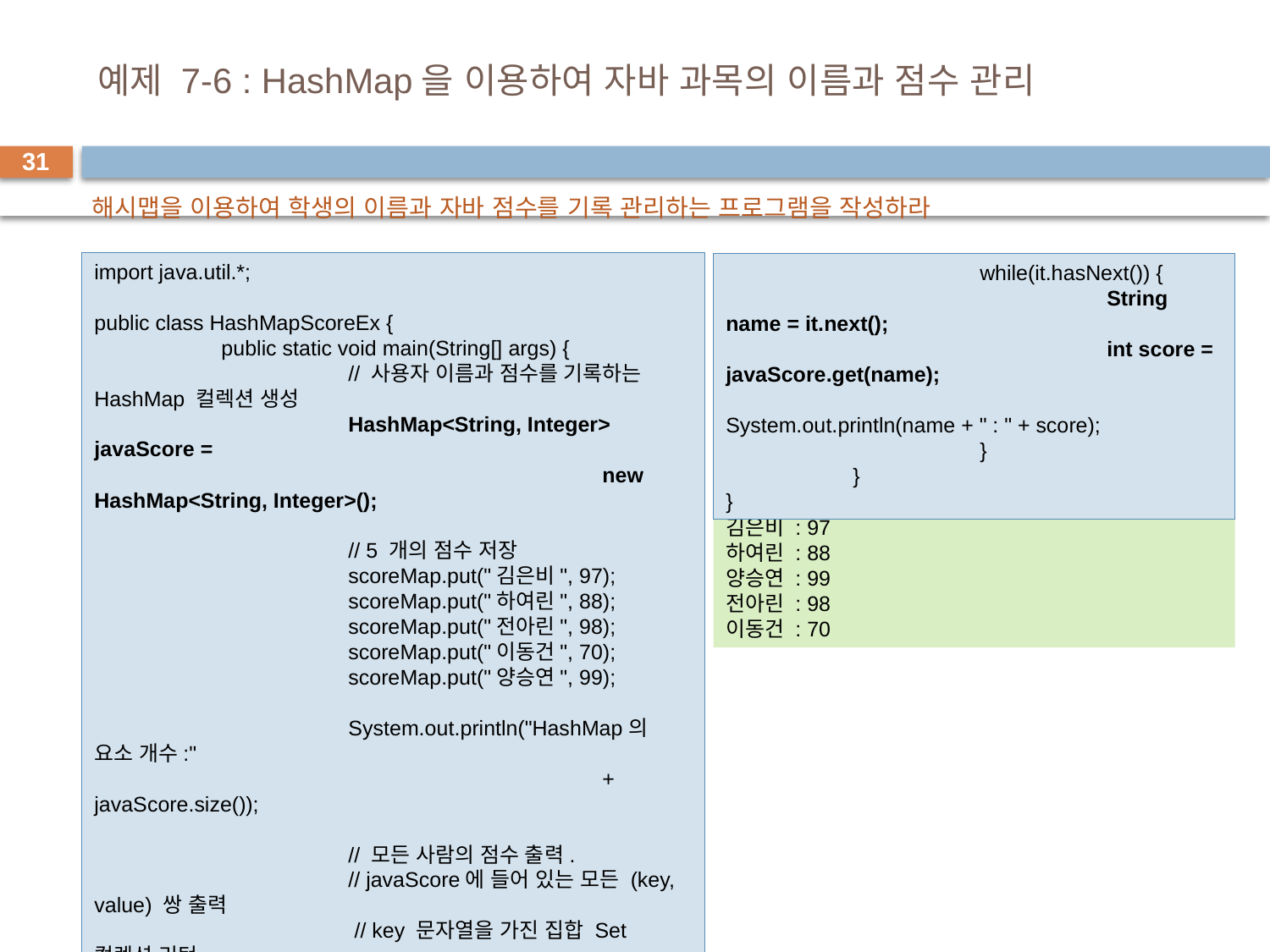

# 예제 7-6 : HashMap을 이용하여 자바 과목의 이름과 점수 관리
31
해시맵을 이용하여 학생의 이름과 자바 점수를 기록 관리하는 프로그램을 작성하라
import java.util.*;

public class HashMapScoreEx {
	public static void main(String[] args) {
		// 사용자 이름과 점수를 기록하는 HashMap 컬렉션 생성
		HashMap<String, Integer> javaScore =
				new HashMap<String, Integer>();

		// 5 개의 점수 저장
		scoreMap.put("김은비", 97);
		scoreMap.put("하여린", 88);
		scoreMap.put("전아린", 98);
		scoreMap.put("이동건", 70);
		scoreMap.put("양승연", 99);

		System.out.println("HashMap의 요소 개수:"
				+ javaScore.size());

		// 모든 사람의 점수 출력.
		// javaScore에 들어 있는 모든 (key, value) 쌍 출력
		 // key 문자열을 가진 집합 Set 컬렉션 리턴
		Set<String> keys = javaScore.keySet();

		// key 문자열을 순서대로 접근할 수 있는 Iterator 리턴
		Iterator<String> it = keys.iterator();
		while(it.hasNext()) {
			String name = it.next();
			int score = javaScore.get(name);
			System.out.println(name + " : " + score);
		}
	}
}
HashMap의 요소 개수:5
김은비 : 97
하여린 : 88
양승연 : 99
전아린 : 98
이동건 : 70